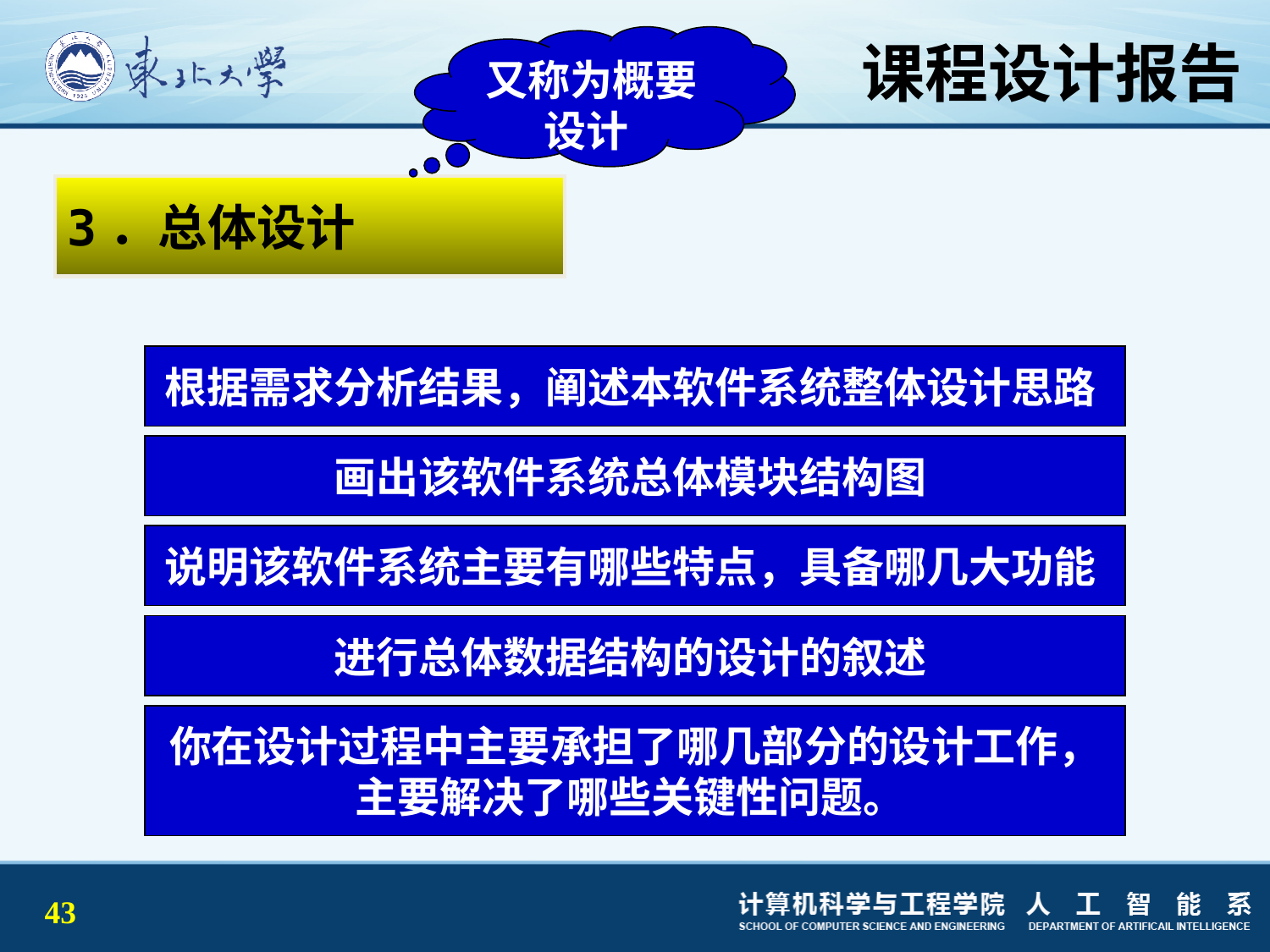

# 课程设计报告
又称为概要设计
3．总体设计
根据需求分析结果，阐述本软件系统整体设计思路
画出该软件系统总体模块结构图
说明该软件系统主要有哪些特点，具备哪几大功能
进行总体数据结构的设计的叙述
你在设计过程中主要承担了哪几部分的设计工作，主要解决了哪些关键性问题。